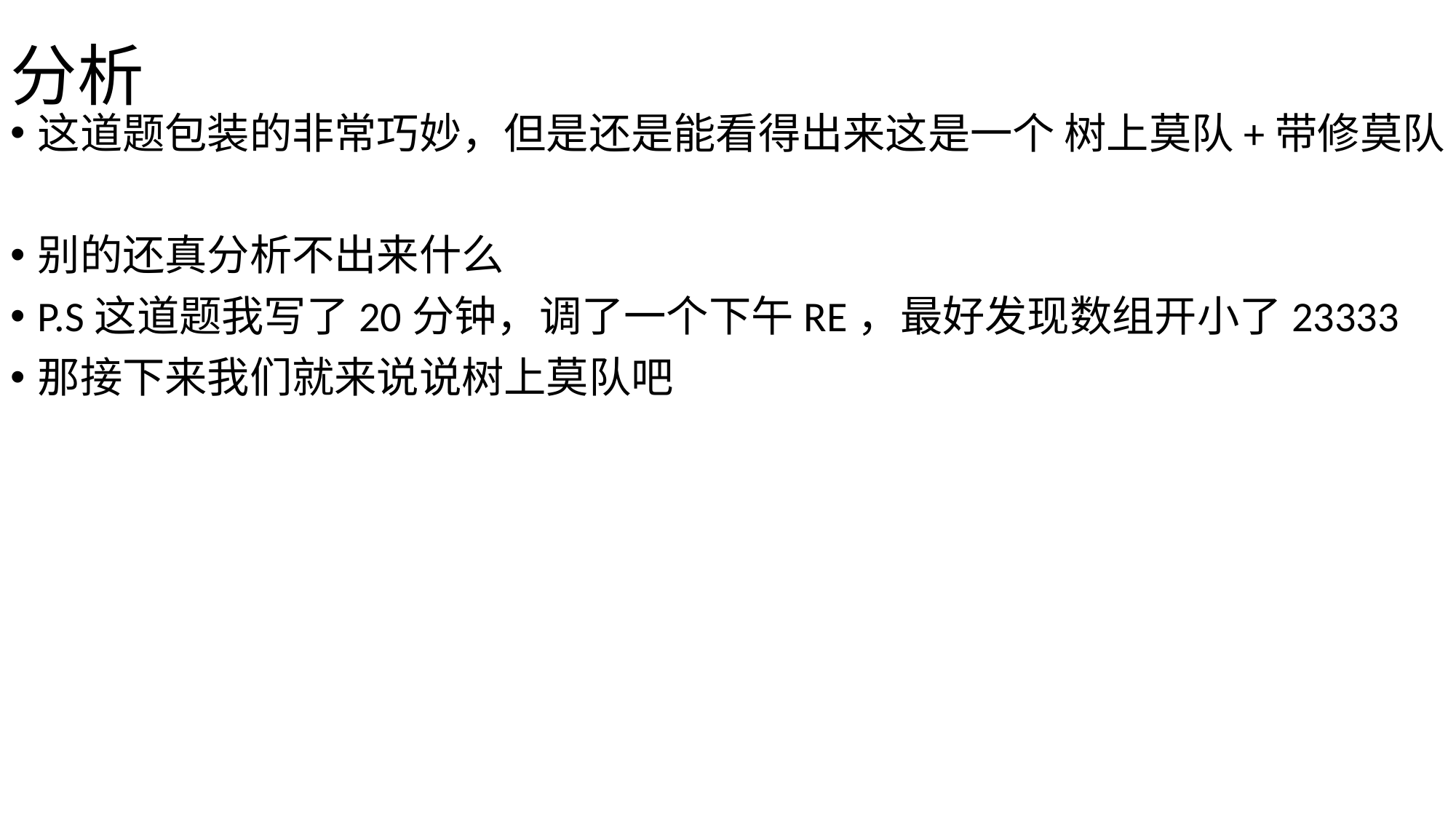

# 分析
这道题包装的非常巧妙，但是还是能看得出来这是一个 树上莫队+带修莫队

别的还真分析不出来什么
P.S这道题我写了20分钟，调了一个下午RE，最好发现数组开小了23333
那接下来我们就来说说树上莫队吧